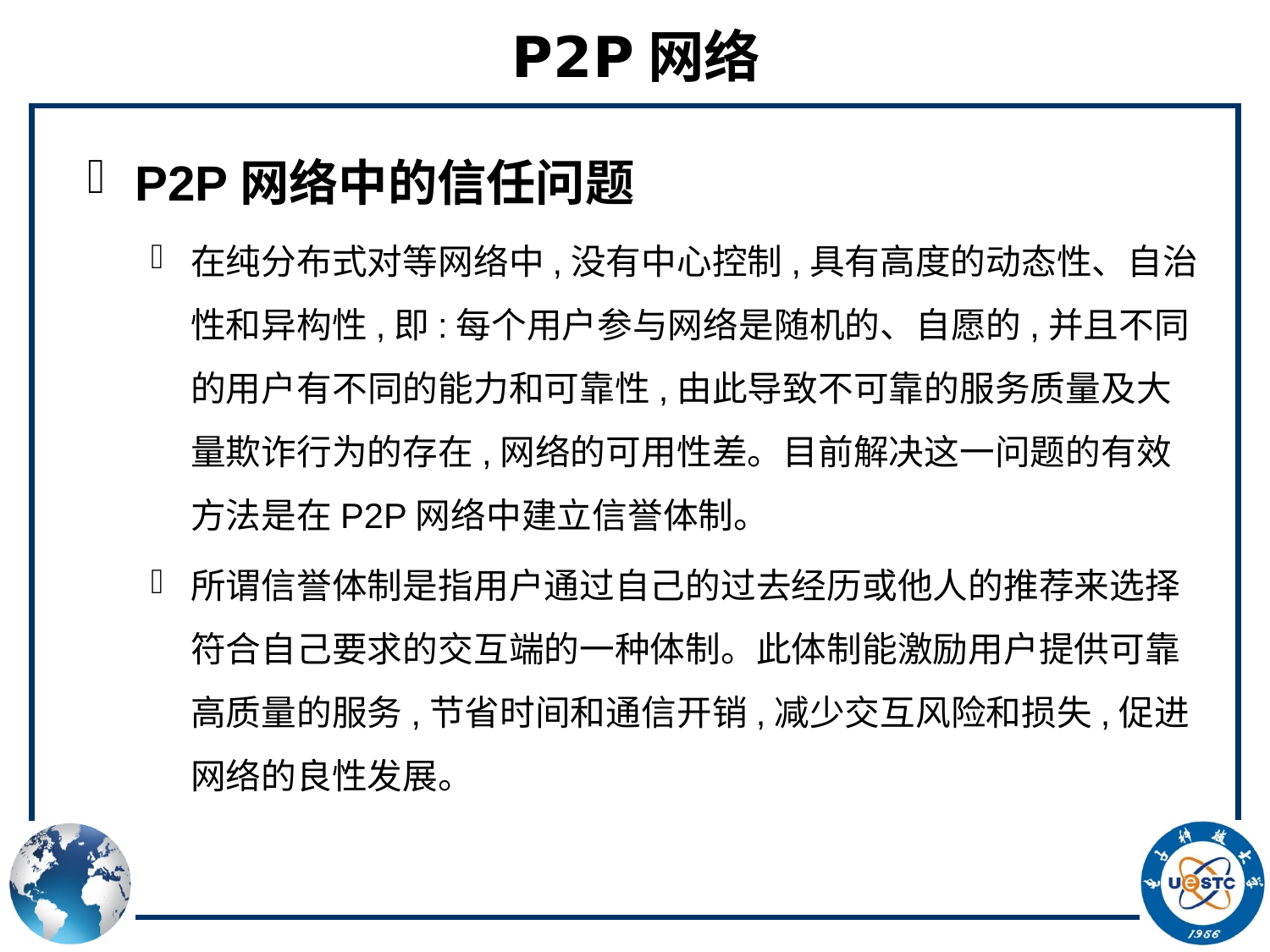

# P2P网络
P2P网络中的信任问题
在纯分布式对等网络中,没有中心控制,具有高度的动态性、自治性和异构性,即:每个用户参与网络是随机的、自愿的,并且不同的用户有不同的能力和可靠性,由此导致不可靠的服务质量及大量欺诈行为的存在,网络的可用性差。目前解决这一问题的有效方法是在P2P网络中建立信誉体制。
所谓信誉体制是指用户通过自己的过去经历或他人的推荐来选择符合自己要求的交互端的一种体制。此体制能激励用户提供可靠高质量的服务,节省时间和通信开销,减少交互风险和损失,促进网络的良性发展。